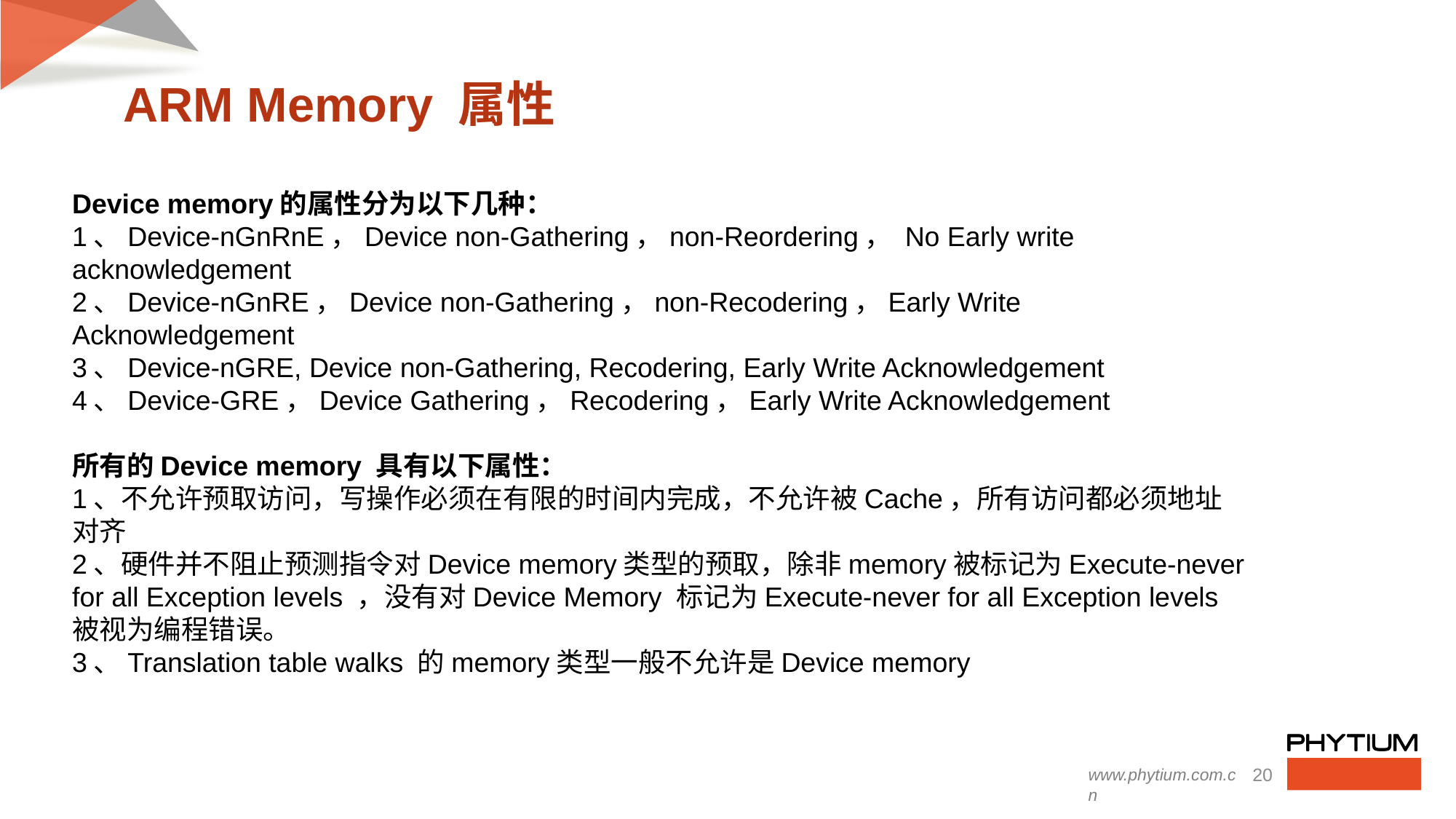

ARM Memory 属性
Device memory的属性分为以下几种：
1、Device-nGnRnE，Device non-Gathering，non-Reordering， No Early write acknowledgement
2、Device-nGnRE，Device non-Gathering，non-Recodering，Early Write Acknowledgement
3、Device-nGRE, Device non-Gathering, Recodering, Early Write Acknowledgement
4、Device-GRE，Device Gathering，Recodering，Early Write Acknowledgement

所有的Device memory 具有以下属性：
1、不允许预取访问，写操作必须在有限的时间内完成，不允许被Cache，所有访问都必须地址对齐
2、硬件并不阻止预测指令对Device memory类型的预取，除非memory被标记为Execute-never for all Exception levels ，没有对Device Memory 标记为Execute-never for all Exception levels 被视为编程错误。
3、Translation table walks 的memory类型一般不允许是Device memory
20